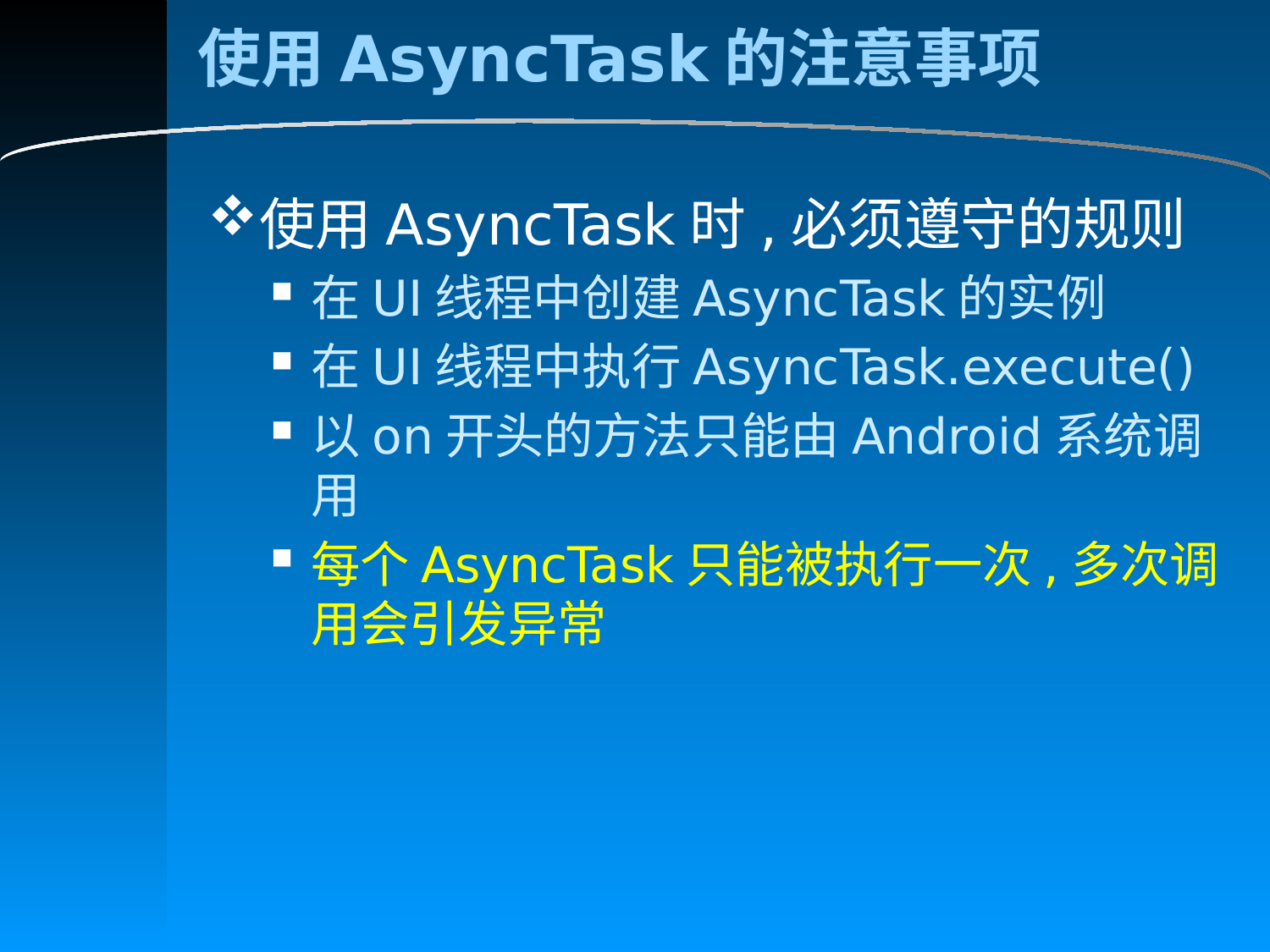

# 使用AsyncTask的注意事项
使用AsyncTask时,必须遵守的规则
在UI线程中创建AsyncTask的实例
在UI线程中执行AsyncTask.execute()
以on开头的方法只能由Android系统调用
每个AsyncTask只能被执行一次,多次调用会引发异常